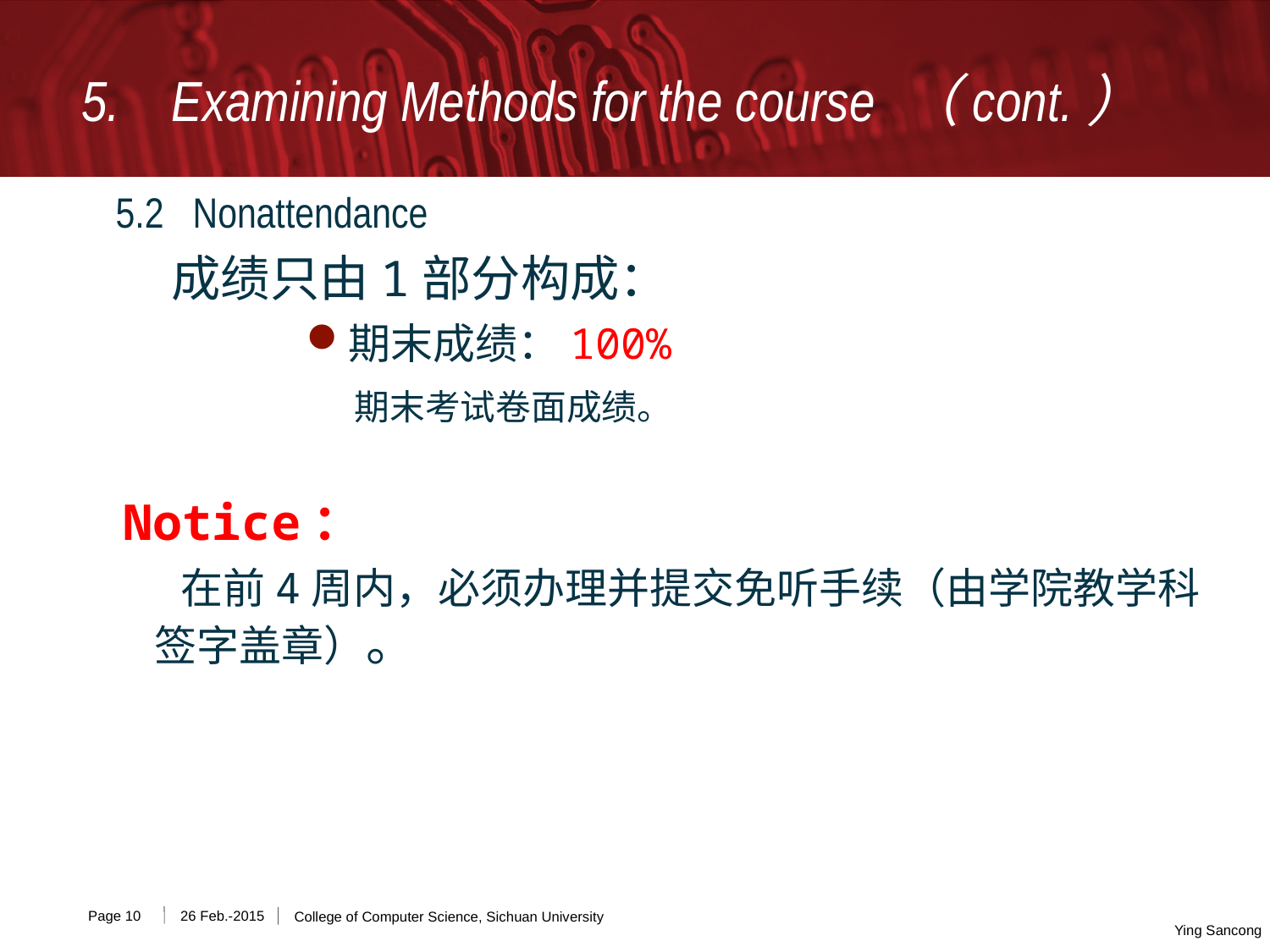

5.    Examining Methods for the course （cont.）
5.2   Nonattendance
    成绩只由1部分构成：
期末成绩：100%
    期末考试卷面成绩。

Notice：
     在前4周内，必须办理并提交免听手续（由学院教学科签字盖章）。

Page 10
26 Feb.-2015
College of Computer Science, Sichuan University
Ying Sancong